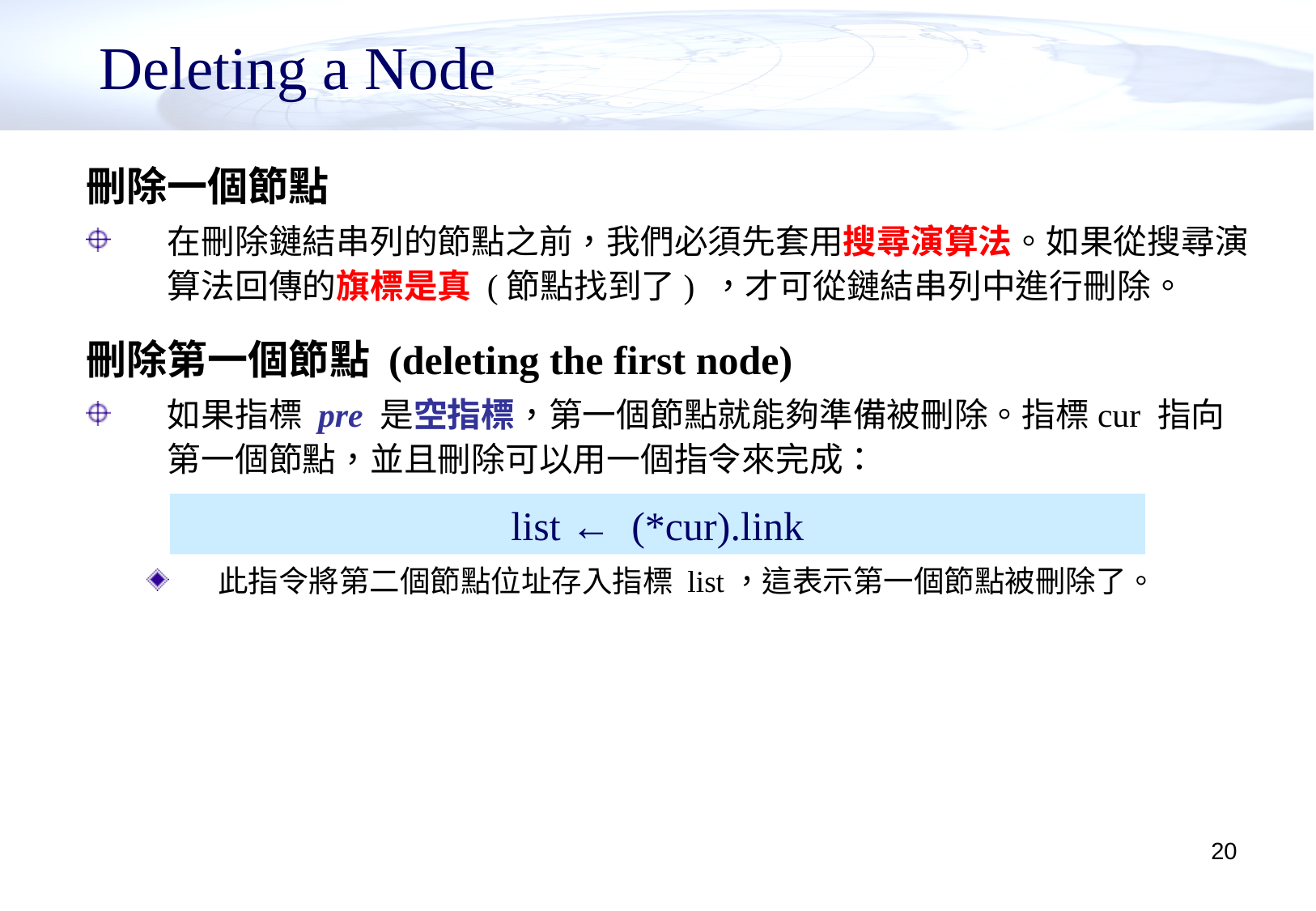

Deleting a Node
刪除一個節點
在刪除鏈結串列的節點之前，我們必須先套用搜尋演算法。如果從搜尋演算法回傳的旗標是真 (節點找到了) ，才可從鏈結串列中進行刪除。
刪除第一個節點 (deleting the first node)
如果指標 pre 是空指標，第一個節點就能夠準備被刪除。指標cur 指向第一個節點，並且刪除可以用一個指令來完成：

此指令將第二個節點位址存入指標 list，這表示第一個節點被刪除了。
list ←  (*cur).link
20